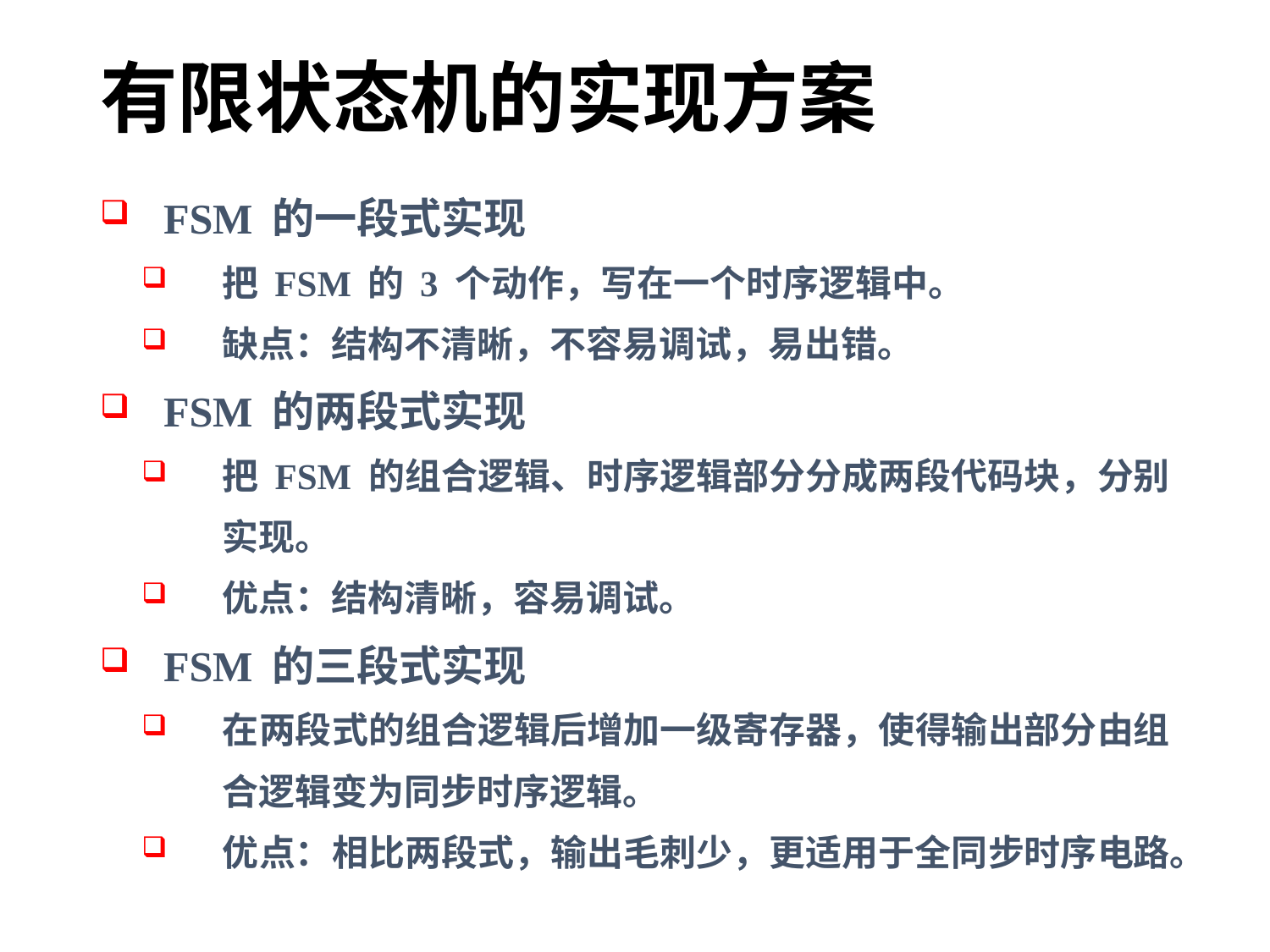

# 有限状态机的实现方案
FSM 的一段式实现
把 FSM 的 3 个动作，写在一个时序逻辑中。
缺点：结构不清晰，不容易调试，易出错。
FSM 的两段式实现
把 FSM 的组合逻辑、时序逻辑部分分成两段代码块，分别实现。
优点：结构清晰，容易调试。
FSM 的三段式实现
在两段式的组合逻辑后增加一级寄存器，使得输出部分由组合逻辑变为同步时序逻辑。
优点：相比两段式，输出毛刺少，更适用于全同步时序电路。